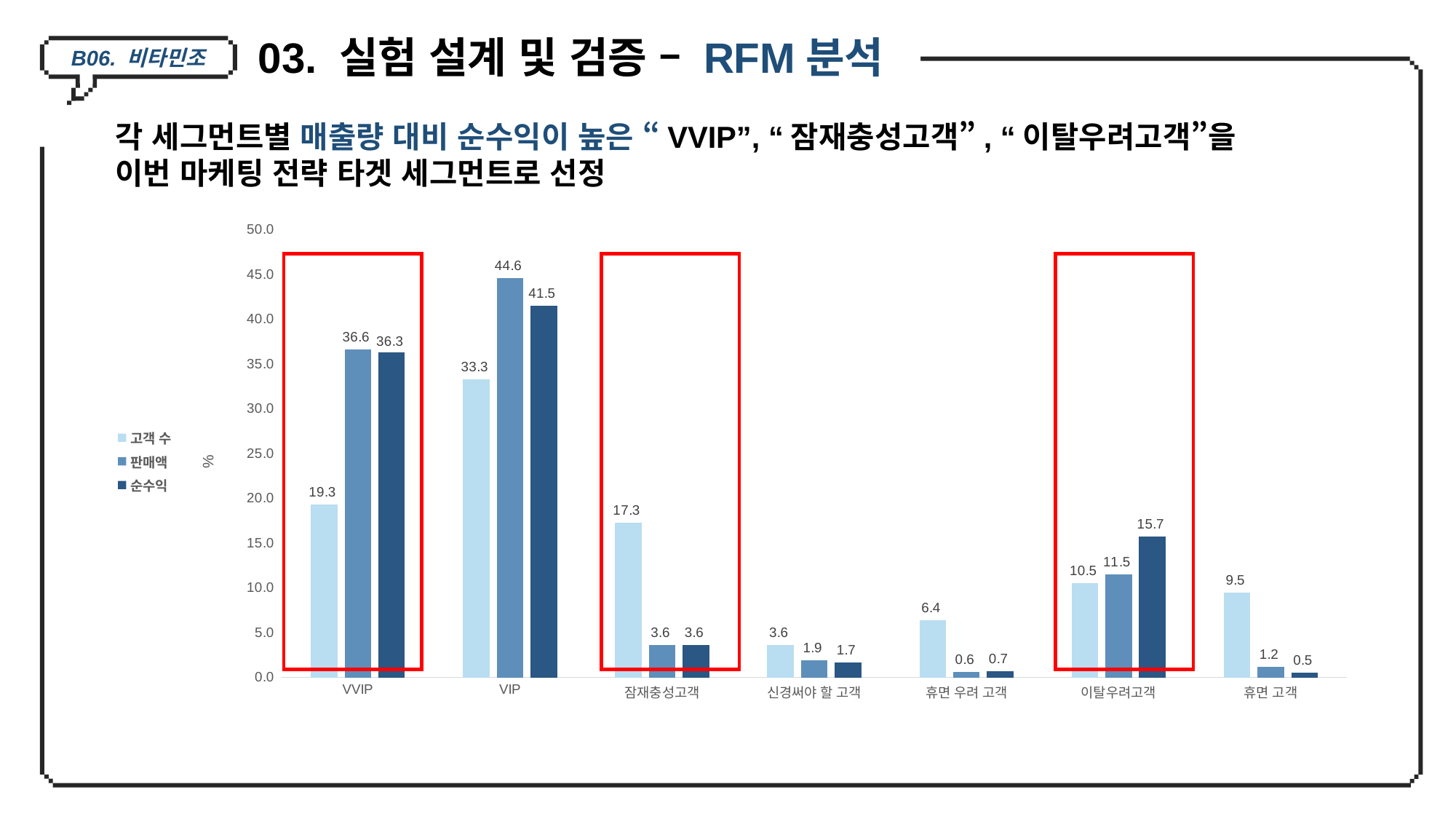

03. 실험 설계 및 검증 – RFM분석

B06. 비타민조

각 세그먼트별 매출량 대비 순수익이 높은 “VVIP”, “잠재충성고객”, “이탈우려고객”을
이번 마케팅 전략 타겟 세그먼트로 선정

### Chart

| Category | 고객 수 | 판매액 | 순수익 |
|---|---|---|---|
| VVIP | 19.3 | 36.6 | 36.3 |
| VIP | 33.3 | 44.6 | 41.5 |
| 잠재충성고객 | 17.3 | 3.6 | 3.6 |
| 신경써야 할 고객 | 3.6 | 1.9 | 1.7 |
| 휴면 우려 고객 | 6.4 | 0.6 | 0.7 |
| 이탈우려고객 | 10.5 | 11.5 | 15.7 |
| 휴면 고객 | 9.5 | 1.2 | 0.5 |